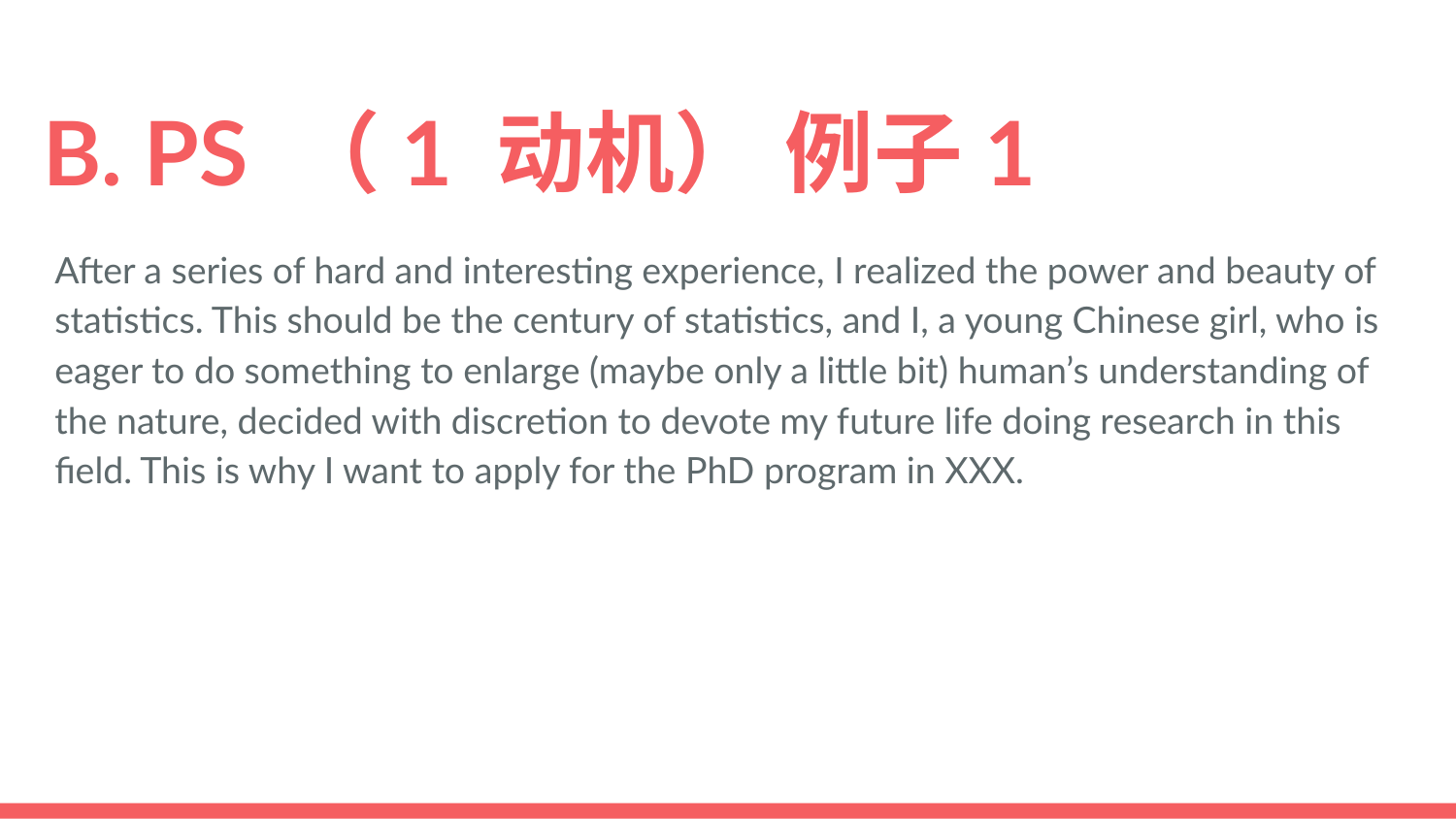

# B. PS （1 动机） 例子1
After a series of hard and interesting experience, I realized the power and beauty of statistics. This should be the century of statistics, and I, a young Chinese girl, who is eager to do something to enlarge (maybe only a little bit) human’s understanding of the nature, decided with discretion to devote my future life doing research in this field. This is why I want to apply for the PhD program in XXX.